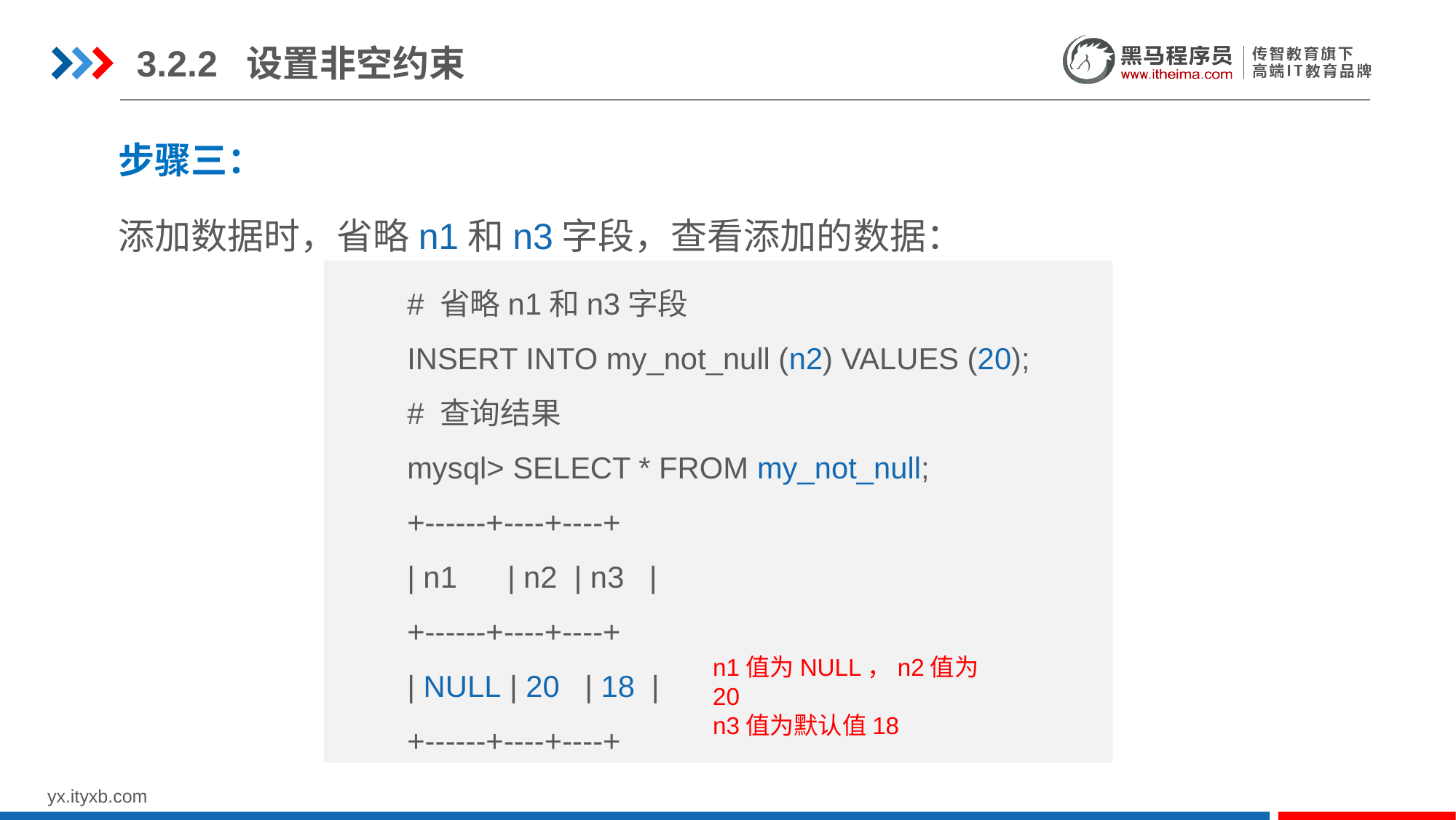

3.2.2  设置非空约束
步骤三：
添加数据时，省略n1和n3字段，查看添加的数据：
# 省略n1和n3字段
INSERT INTO my_not_null (n2) VALUES (20);
# 查询结果
mysql> SELECT * FROM my_not_null;
+------+----+----+
| n1      | n2  | n3   |
+------+----+----+
| NULL | 20   | 18  |
+------+----+----+
n1值为NULL，n2值为20
n3值为默认值18